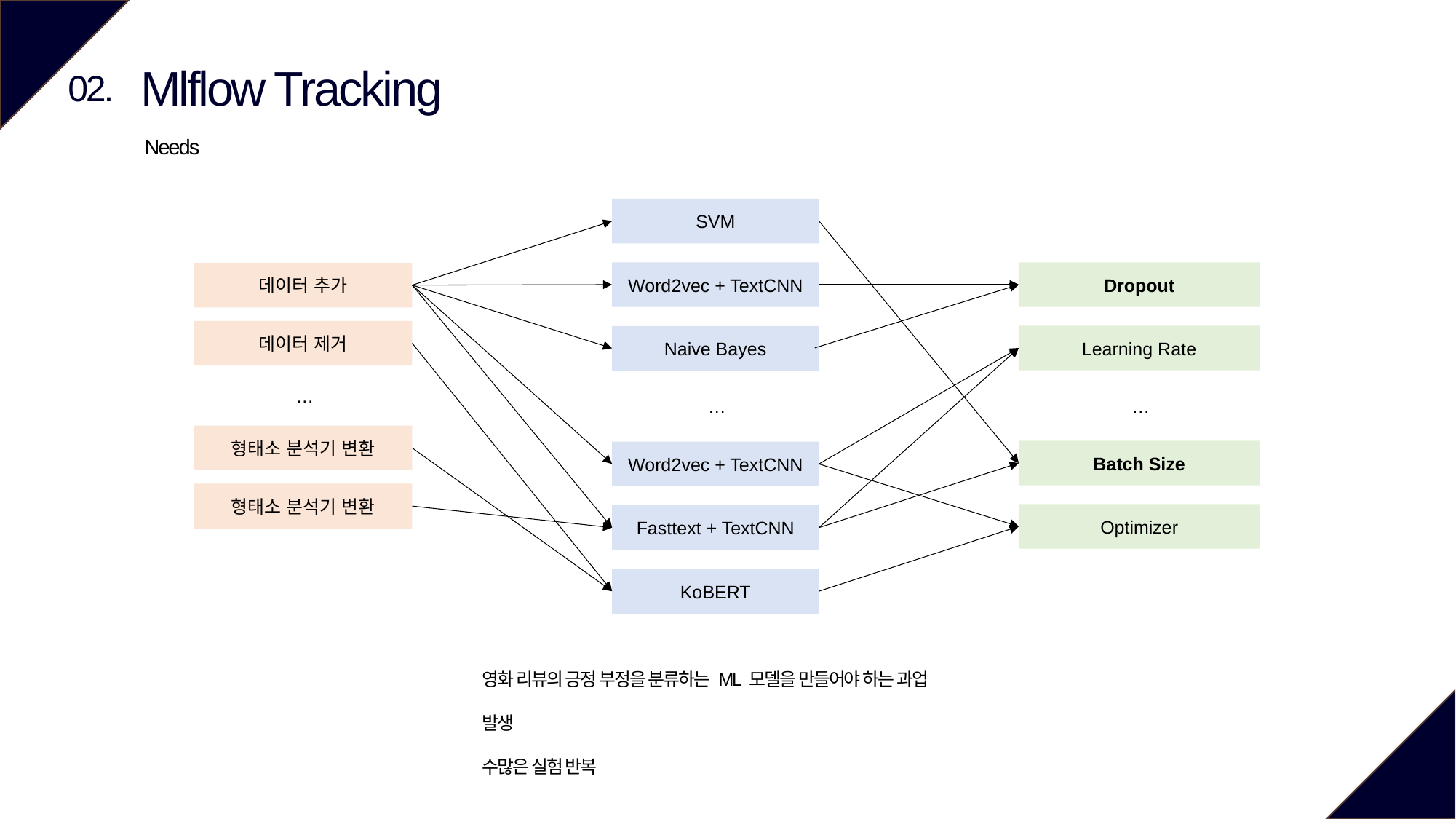

Mlflow Tracking
02.
Needs
SVM
Word2vec + TextCNN
Naive Bayes
…
Word2vec + TextCNN
Fasttext + TextCNN
KoBERT
Dropout
Learning Rate
…
Batch Size
Optimizer
데이터 추가
데이터 제거
…
형태소 분석기 변환
형태소 분석기 변환
영화 리뷰의 긍정 부정을 분류하는 ML 모델을 만들어야 하는 과업 발생
수많은 실험 반복